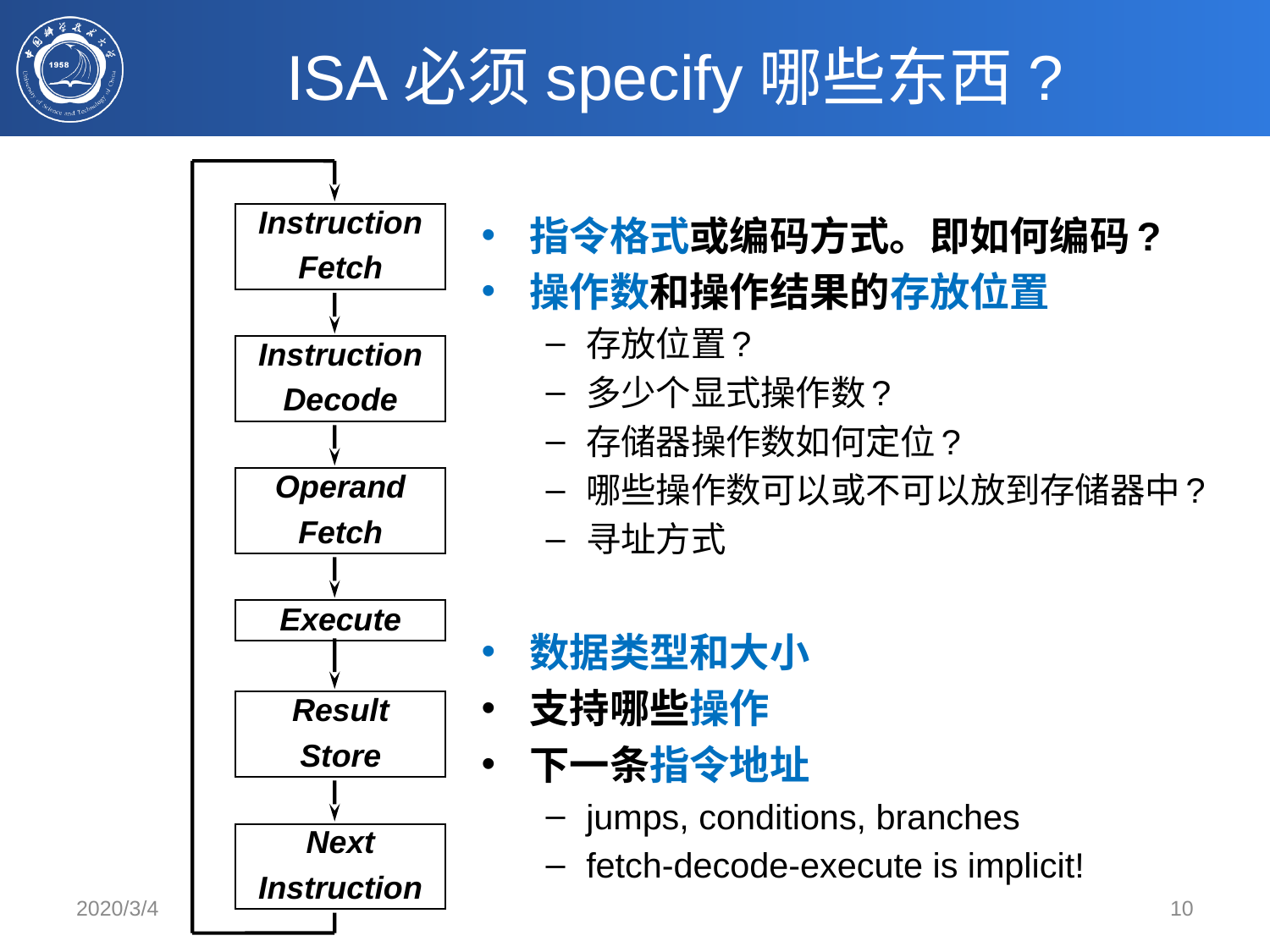

# ISA必须specify哪些东西?

Instruction
Fetch

Instruction
Decode

Operand
Fetch

Execute

Result
Store

Next
Instruction

指令格式或编码方式。即如何编码?
操作数和操作结果的存放位置
存放位置?
多少个显式操作数?
存储器操作数如何定位?
哪些操作数可以或不可以放到存储器中?
寻址方式

数据类型和大小
支持哪些操作
下一条指令地址
jumps, conditions, branches
fetch-decode-execute is implicit!
2020/3/4
10